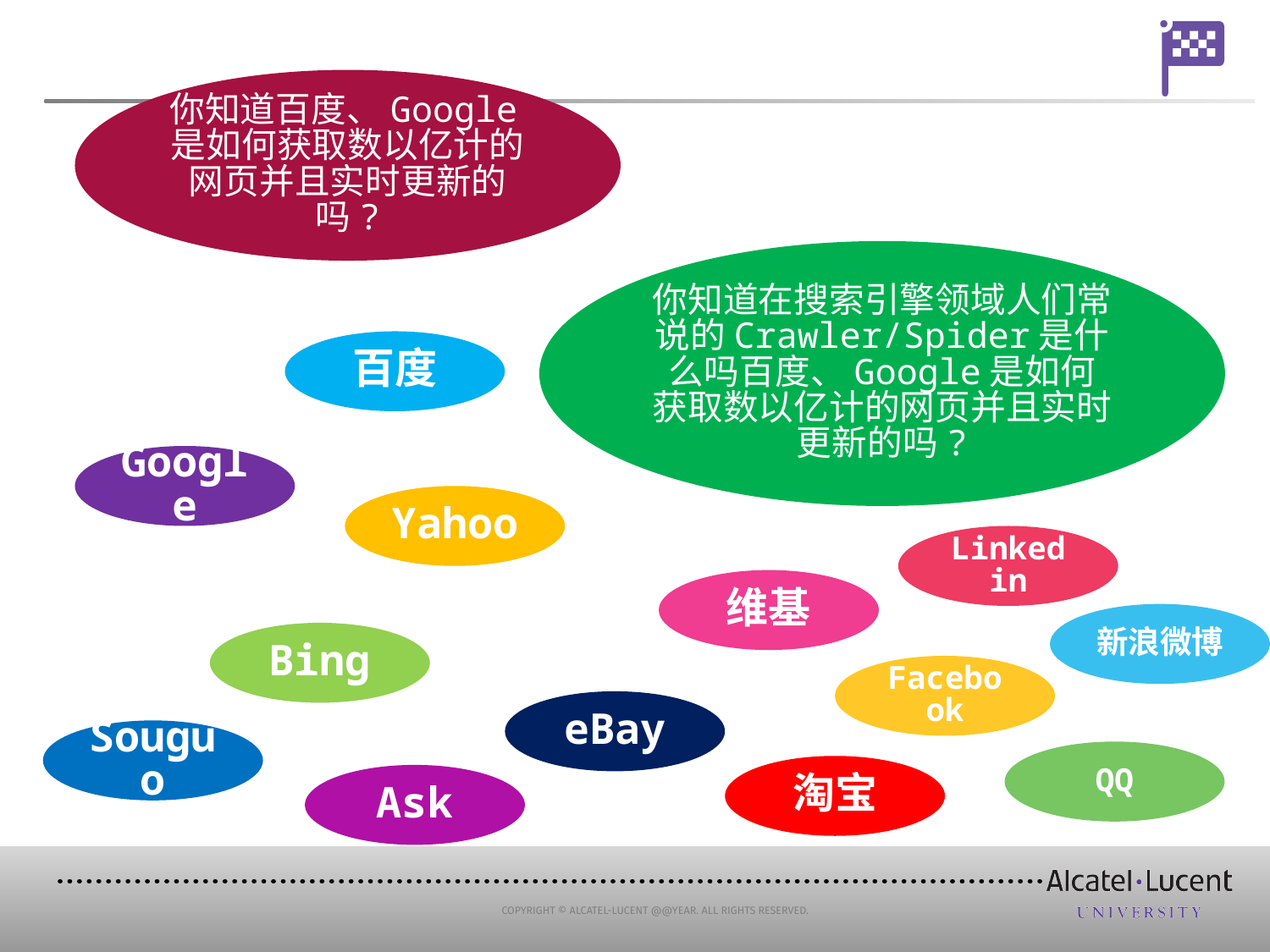

#
你知道百度、Google是如何获取数以亿计的网页并且实时更新的吗?

你知道在搜索引擎领域人们常说的Crawler/Spider是什么吗百度、Google是如何获取数以亿计的网页并且实时更新的吗?
百度
Google
Yahoo
Linkedin
维基
新浪微博
Bing
Facebook
eBay
Souguo
QQ
淘宝
Ask